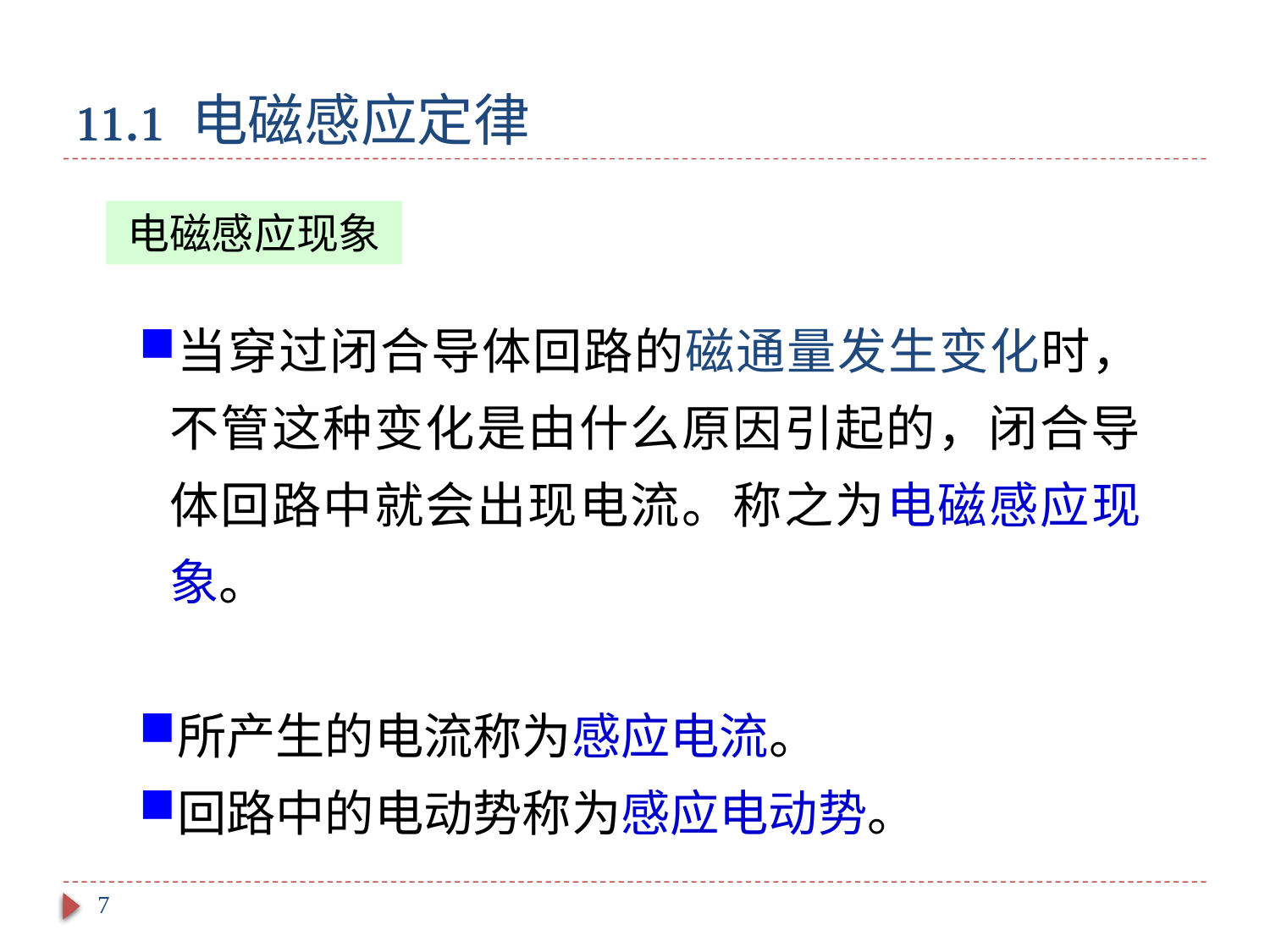

# 11.1 电磁感应定律
电磁感应现象
当穿过闭合导体回路的磁通量发生变化时，不管这种变化是由什么原因引起的，闭合导体回路中就会出现电流。称之为电磁感应现象。

所产生的电流称为感应电流。
回路中的电动势称为感应电动势。
7